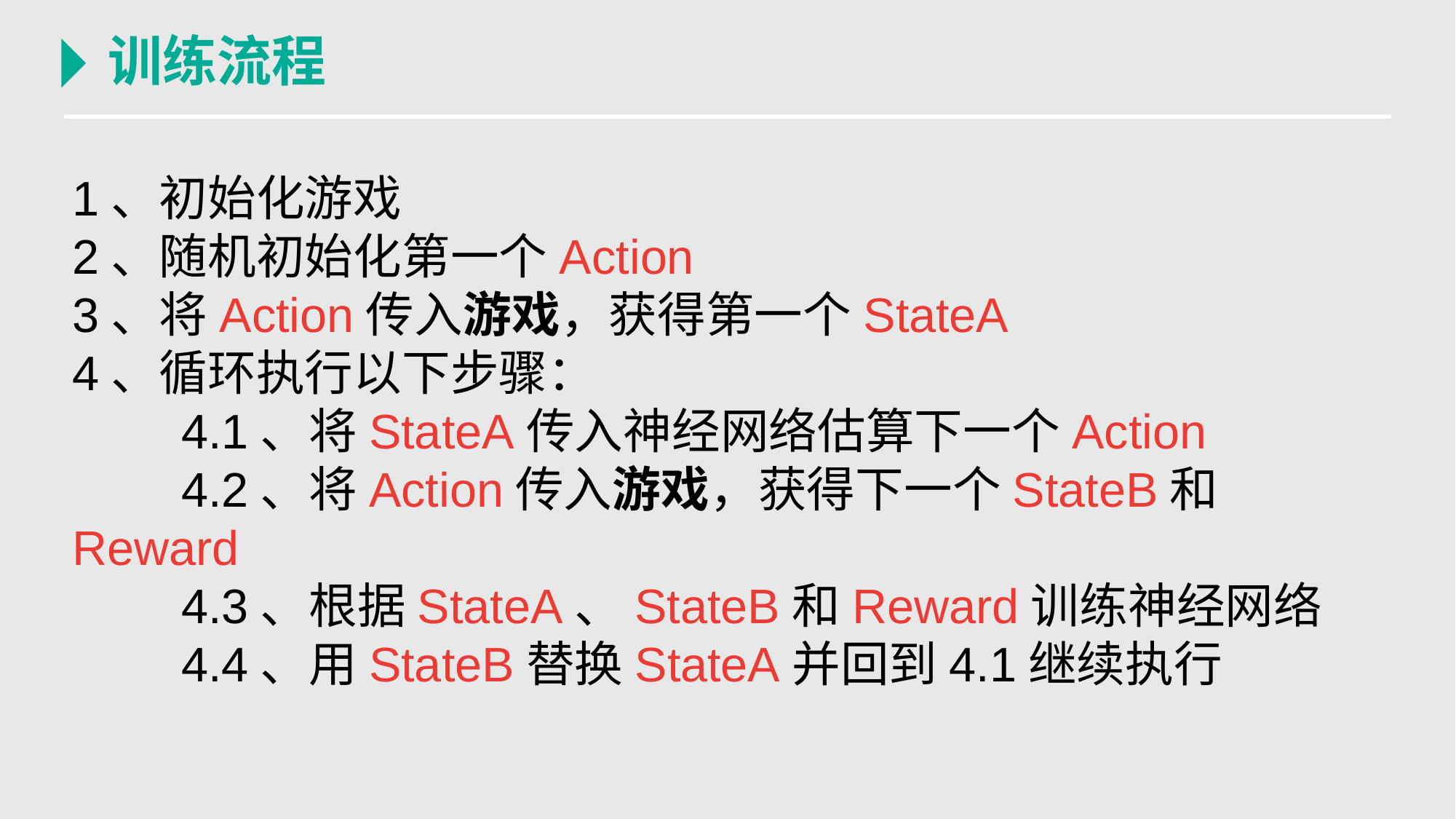

训练流程

1、初始化游戏
2、随机初始化第一个Action
3、将Action传入游戏，获得第一个StateA
4、循环执行以下步骤：
	4.1、将StateA传入神经网络估算下一个Action
	4.2、将Action传入游戏，获得下一个StateB和Reward
	4.3、根据StateA、StateB和Reward训练神经网络
	4.4、用StateB替换StateA并回到4.1继续执行